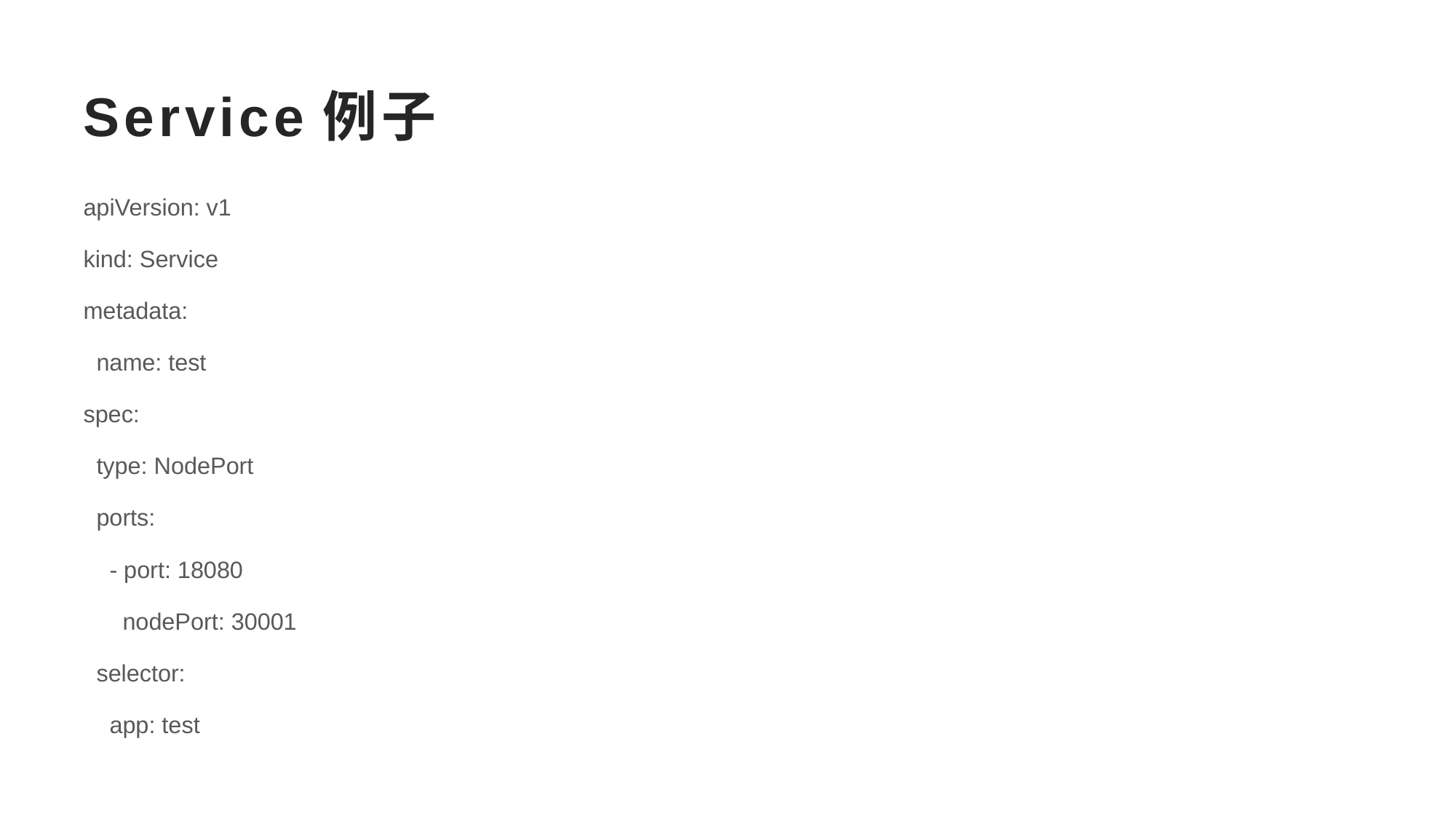

# Service例子
apiVersion: v1
kind: Service
metadata:
  name: test
spec:
  type: NodePort
  ports:
    - port: 18080
      nodePort: 30001
  selector:
    app: test